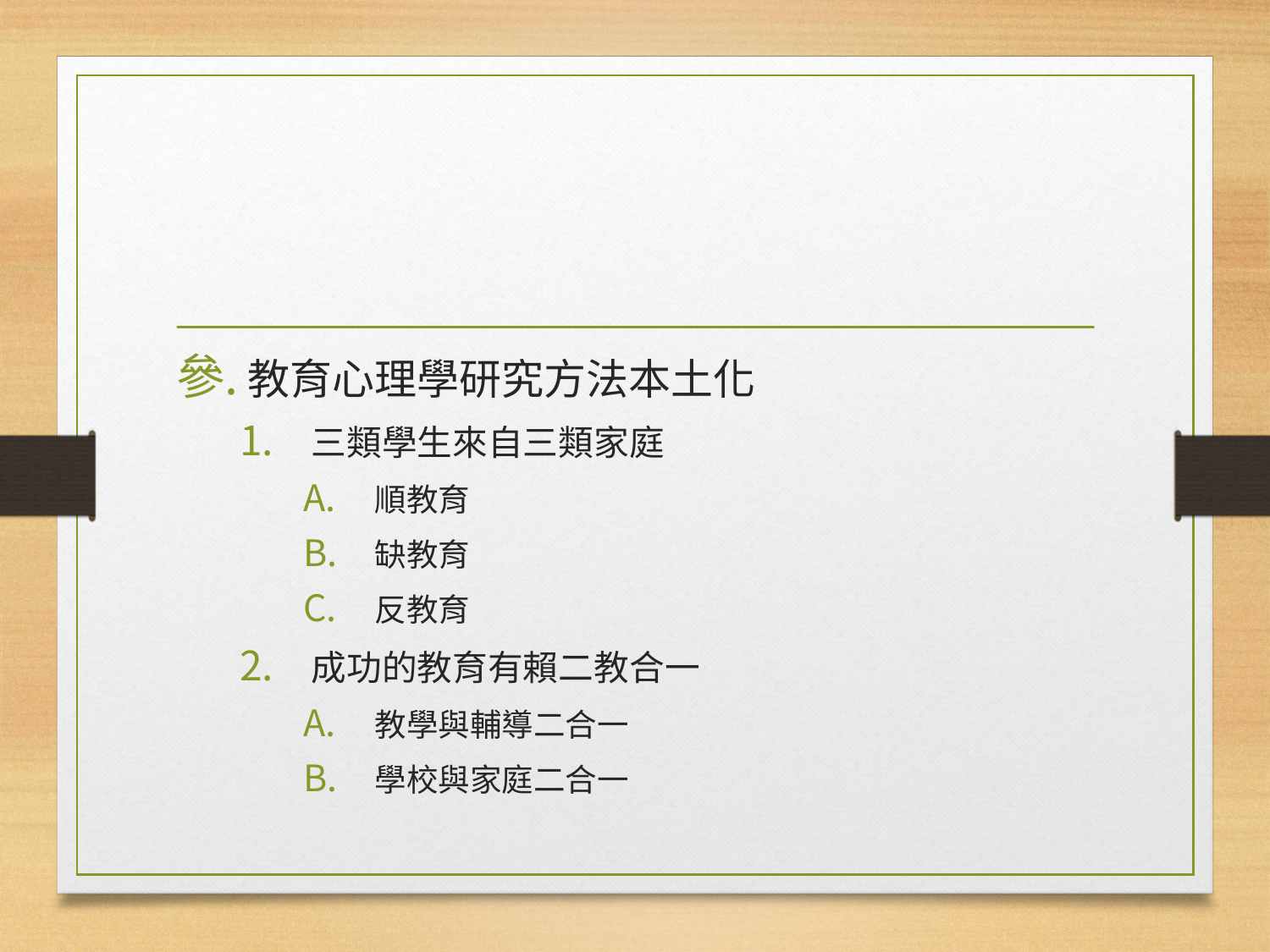

#
教育心理學研究方法本土化
三類學生來自三類家庭
順教育
缺教育
反教育
成功的教育有賴二教合一
教學與輔導二合一
學校與家庭二合一